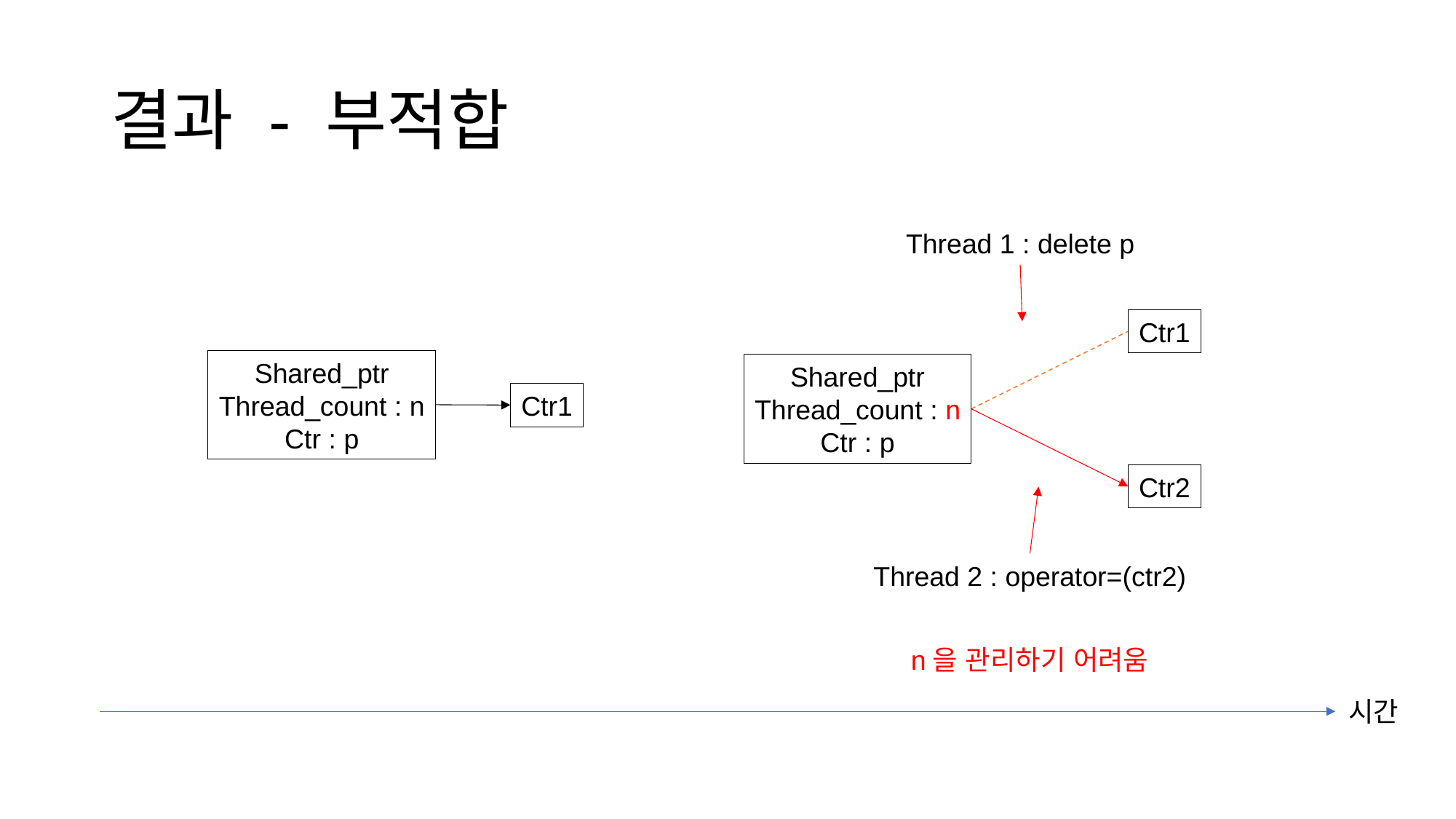

# 결과 - 부적합
Thread 1 : delete p
Ctr1
Shared_ptr
Thread_count : n
Ctr : p
Shared_ptr
Thread_count : n
Ctr : p
Ctr1
Ctr2
Thread 2 : operator=(ctr2)
n을 관리하기 어려움
시간